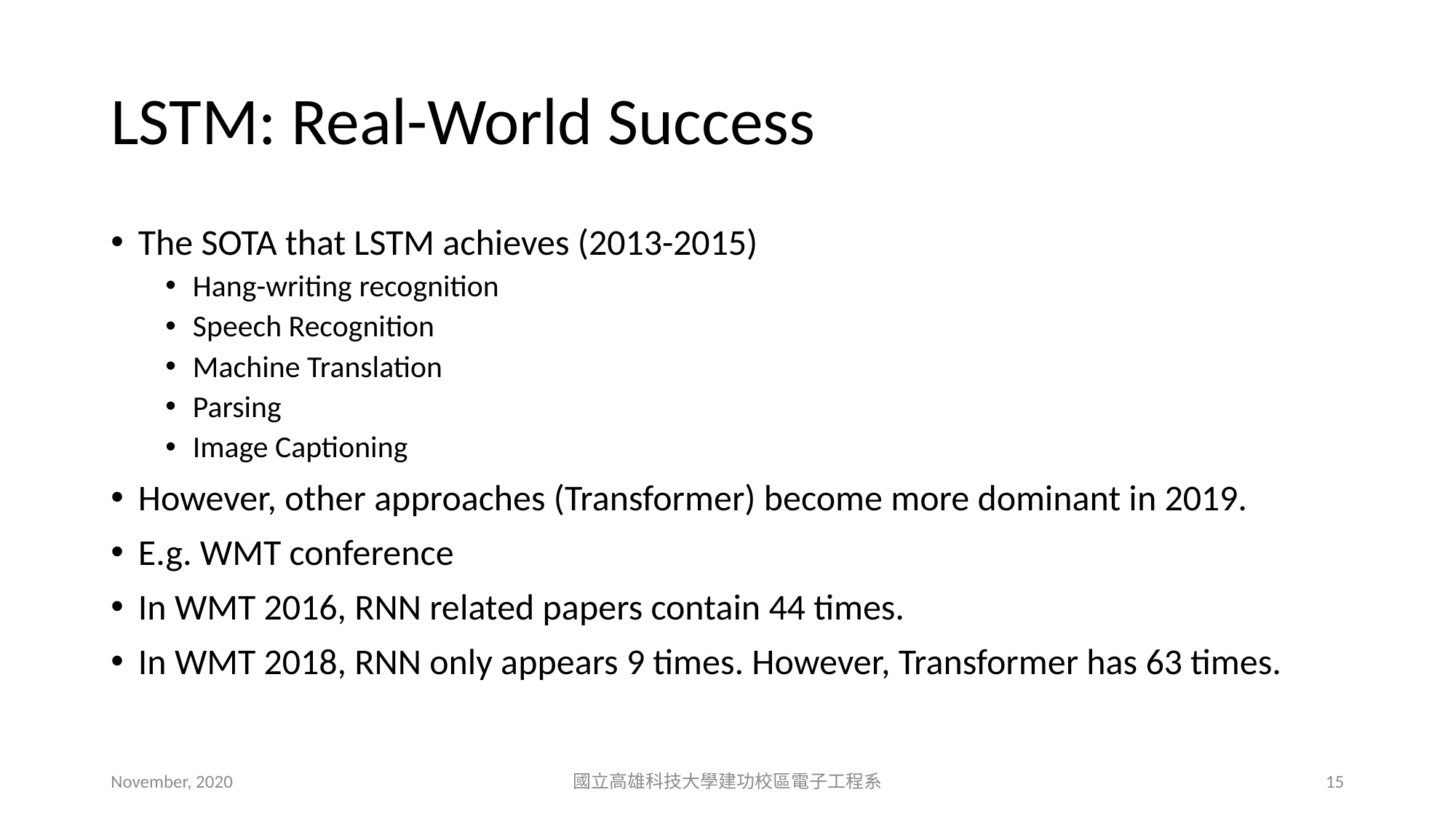

# LSTM: Real-World Success
The SOTA that LSTM achieves (2013-2015)
Hang-writing recognition
Speech Recognition
Machine Translation
Parsing
Image Captioning
However, other approaches (Transformer) become more dominant in 2019.
E.g. WMT conference
In WMT 2016, RNN related papers contain 44 times.
In WMT 2018, RNN only appears 9 times. However, Transformer has 63 times.
November, 2020
國立高雄科技大學建功校區電子工程系
15